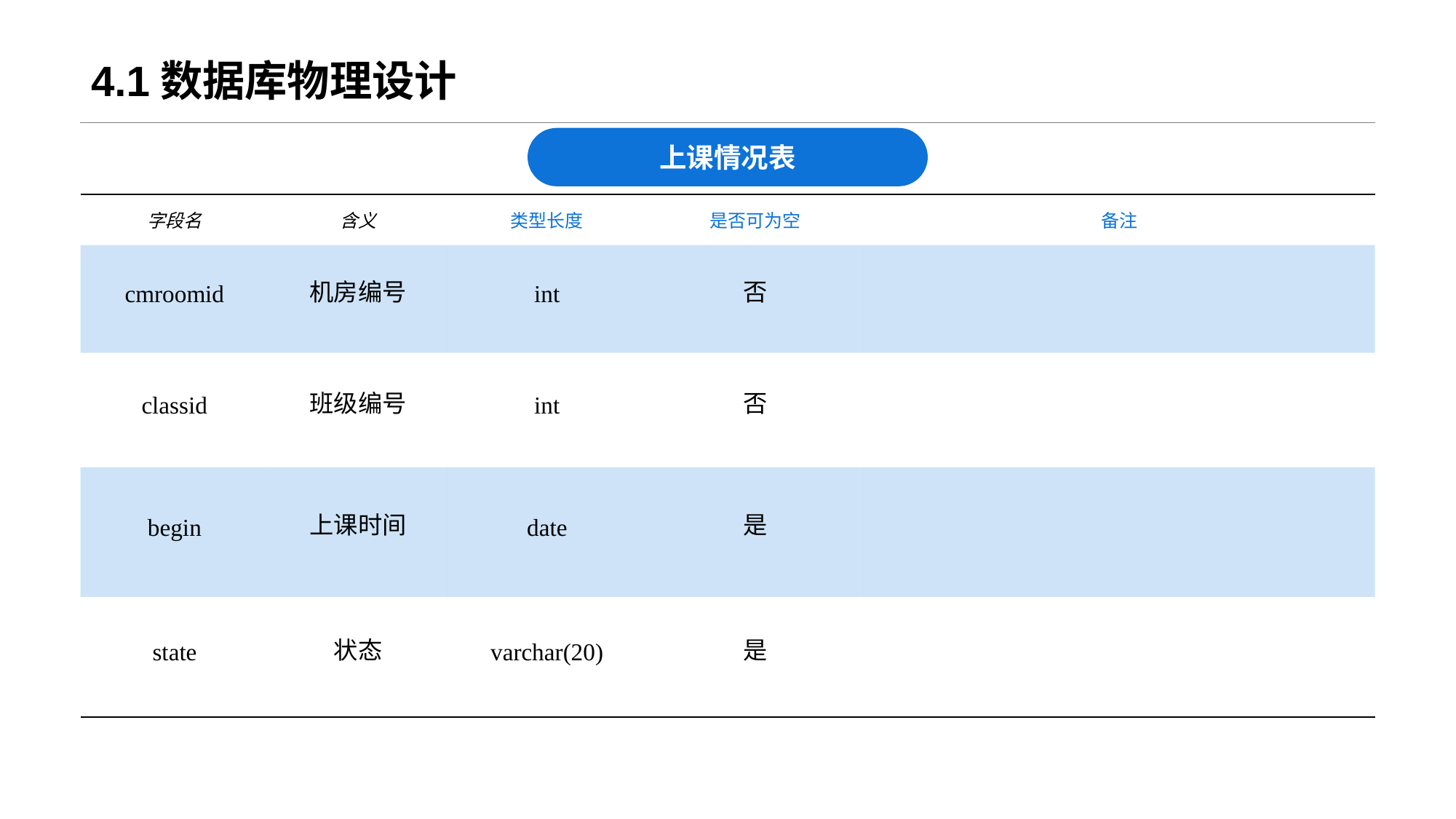

# 4.1数据库物理设计
上课情况表
| 字段名 | 含义 | 类型长度 | 是否可为空 | 备注 |
| --- | --- | --- | --- | --- |
| cmroomid | 机房编号 | int | 否 |  |
| classid | 班级编号 | int | 否 |  |
| begin | 上课时间 | date | 是 |  |
| state | 状态 | varchar(20) | 是 |  |